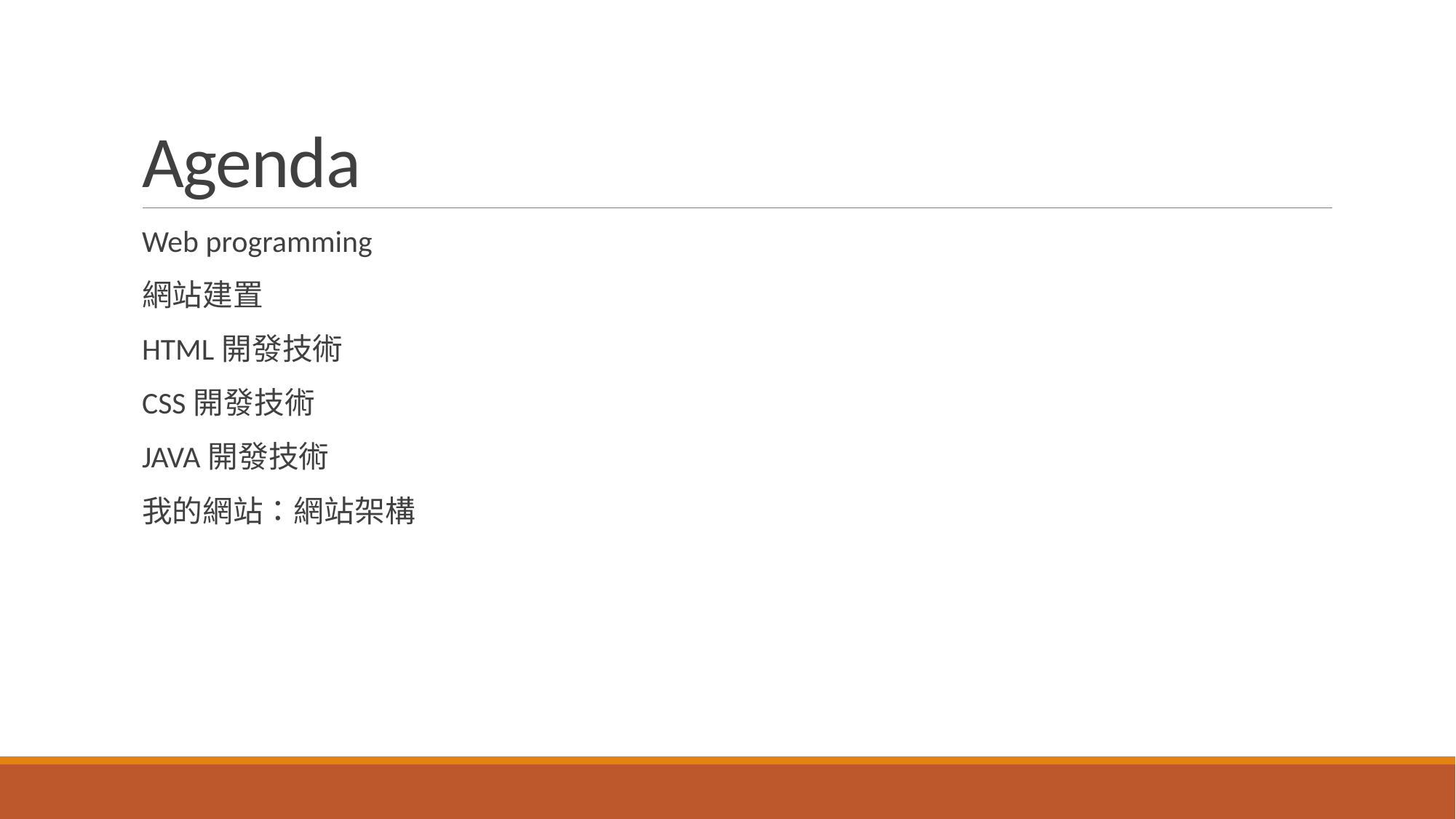

# Agenda
Web programming
網站建置
HTML開發技術
CSS開發技術
JAVA開發技術
我的網站：網站架構